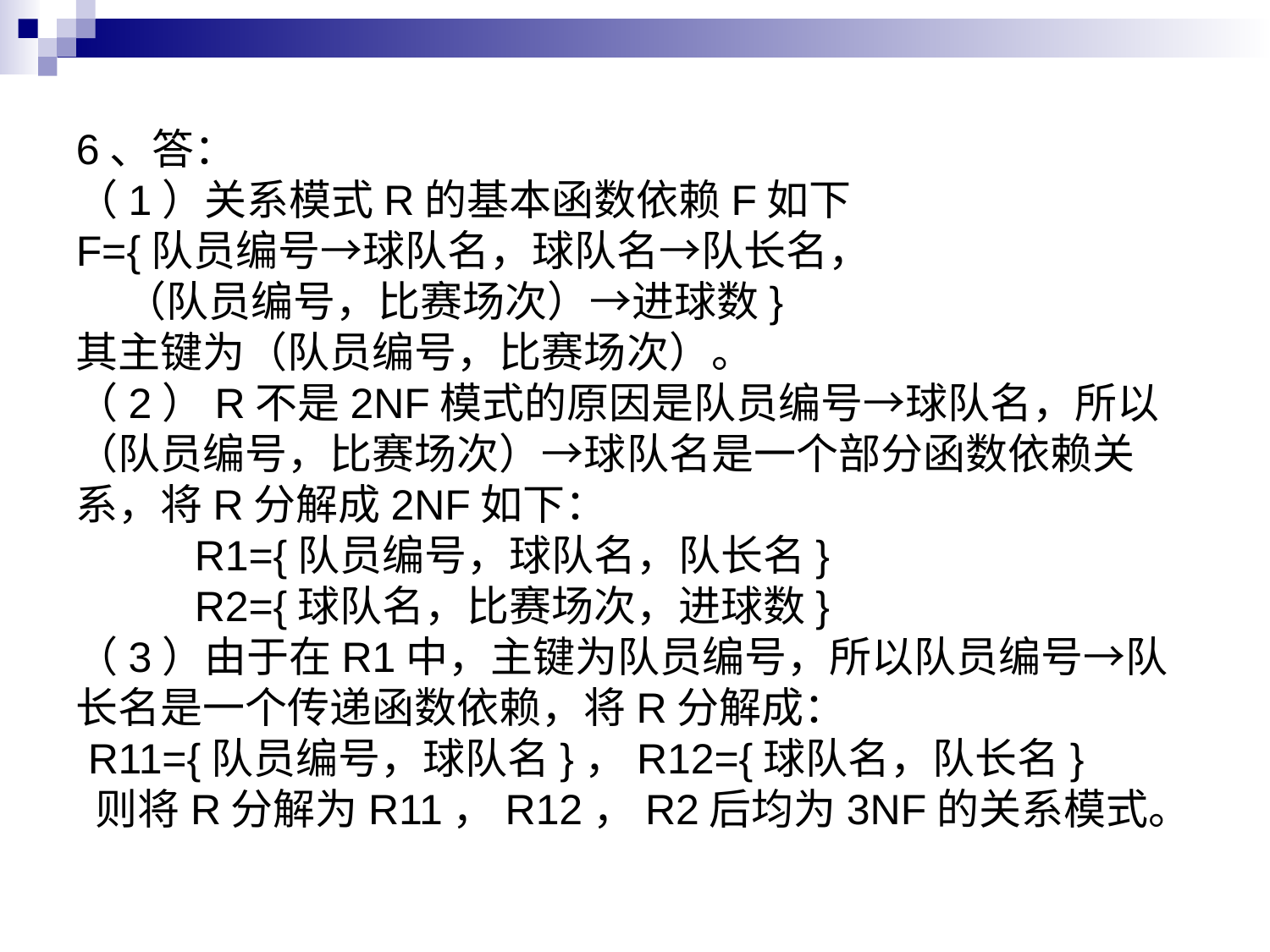

6、答：
（1）关系模式R的基本函数依赖F如下
F={队员编号→球队名，球队名→队长名，
    （队员编号，比赛场次）→进球数}
其主键为（队员编号，比赛场次）。
（2）R不是2NF模式的原因是队员编号→球队名，所以（队员编号，比赛场次）→球队名是一个部分函数依赖关系，将R分解成2NF如下：
          R1={队员编号，球队名，队长名}
          R2={球队名，比赛场次，进球数}
（3）由于在R1中，主键为队员编号，所以队员编号→队长名是一个传递函数依赖，将R分解成：
 R11={队员编号，球队名}，R12={球队名，队长名}
 则将R分解为R11，R12，R2后均为3NF的关系模式。